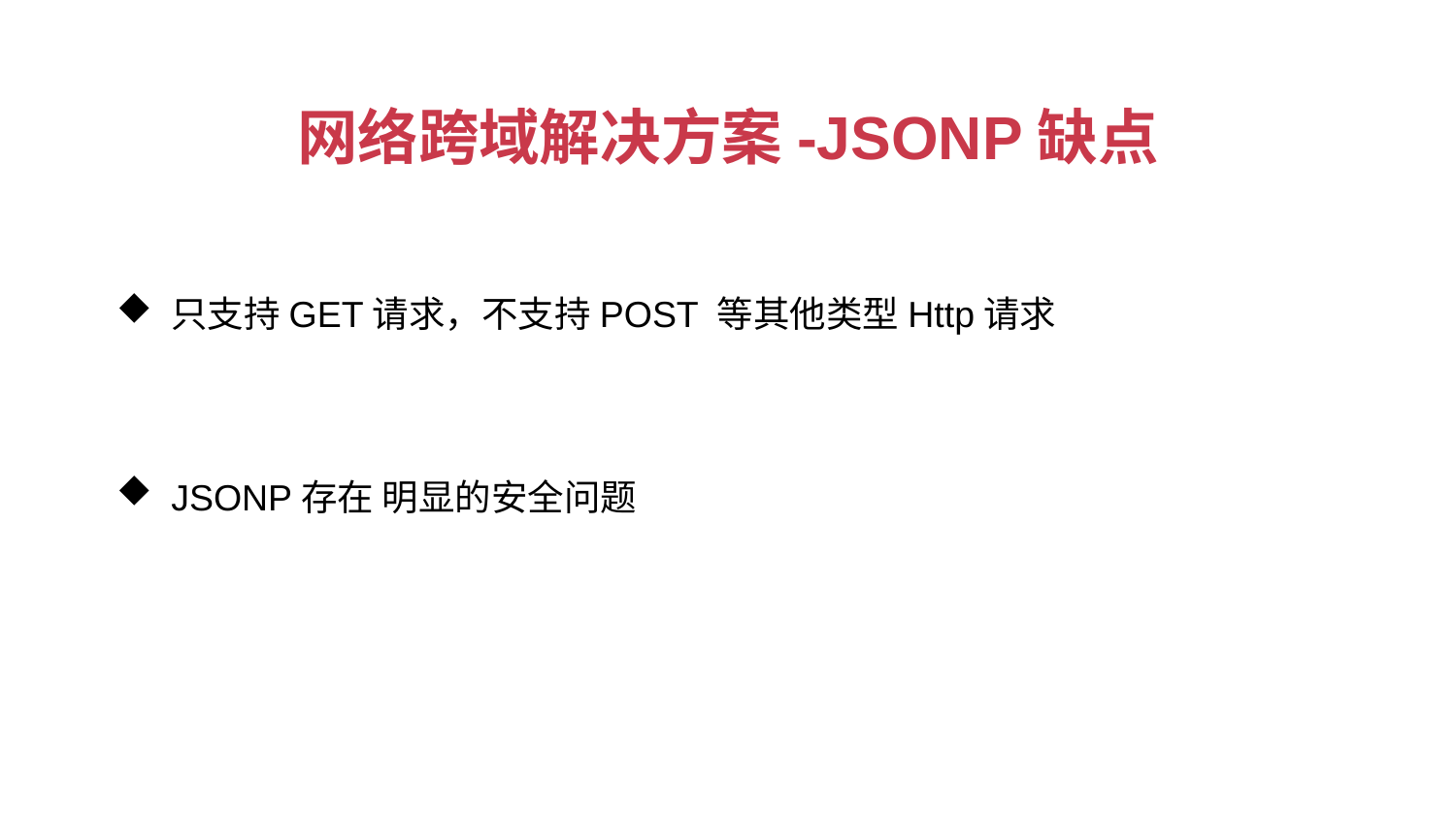

网络跨域解决方案-JSONP缺点
只支持GET请求，不支持POST 等其他类型Http请求
JSONP存在 明显的安全问题